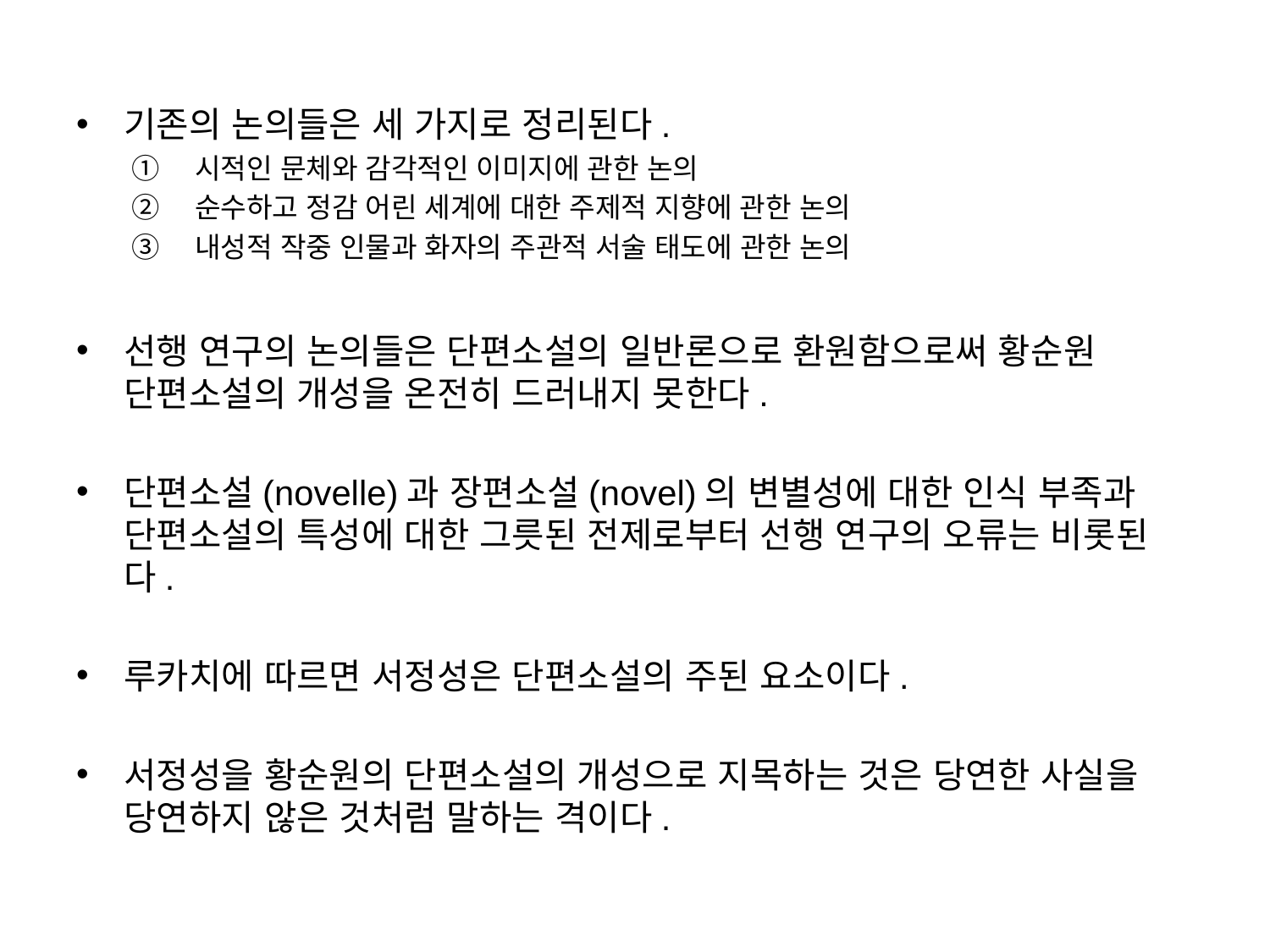

기존의 논의들은 세 가지로 정리된다.
시적인 문체와 감각적인 이미지에 관한 논의
순수하고 정감 어린 세계에 대한 주제적 지향에 관한 논의
내성적 작중 인물과 화자의 주관적 서술 태도에 관한 논의

선행 연구의 논의들은 단편소설의 일반론으로 환원함으로써 황순원 단편소설의 개성을 온전히 드러내지 못한다.

단편소설(novelle)과 장편소설(novel)의 변별성에 대한 인식 부족과 단편소설의 특성에 대한 그릇된 전제로부터 선행 연구의 오류는 비롯된다.

루카치에 따르면 서정성은 단편소설의 주된 요소이다.

서정성을 황순원의 단편소설의 개성으로 지목하는 것은 당연한 사실을 당연하지 않은 것처럼 말하는 격이다.